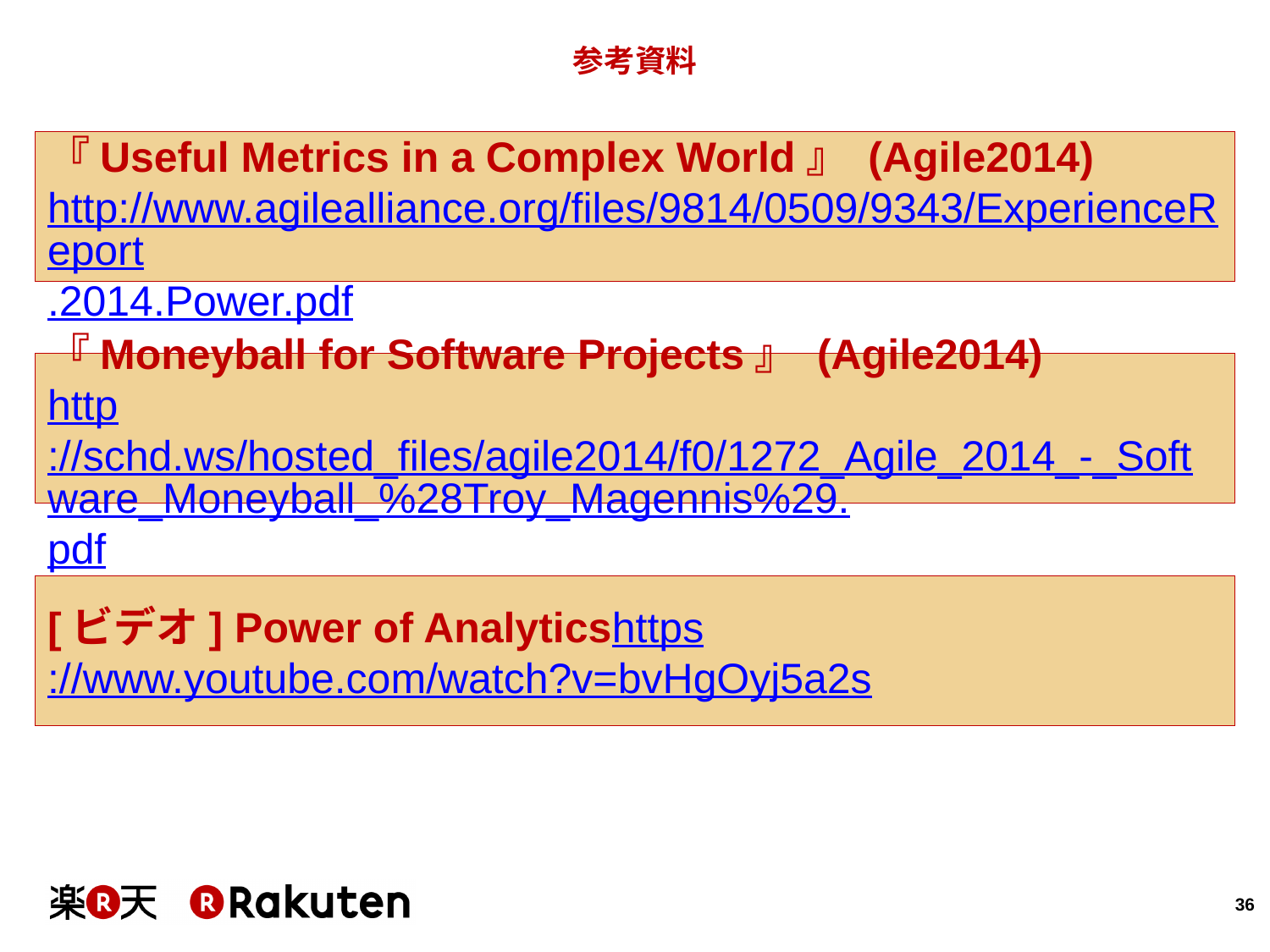

# 参考資料
『Useful Metrics in a Complex World』 (Agile2014)
http://www.agilealliance.org/files/9814/0509/9343/ExperienceReport.2014.Power.pdf
『Moneyball for Software Projects』 (Agile2014)
http://schd.ws/hosted_files/agile2014/f0/1272_Agile_2014_-_Software_Moneyball_%28Troy_Magennis%29.pdf
[ビデオ] Power of Analyticshttps://www.youtube.com/watch?v=bvHgOyj5a2s